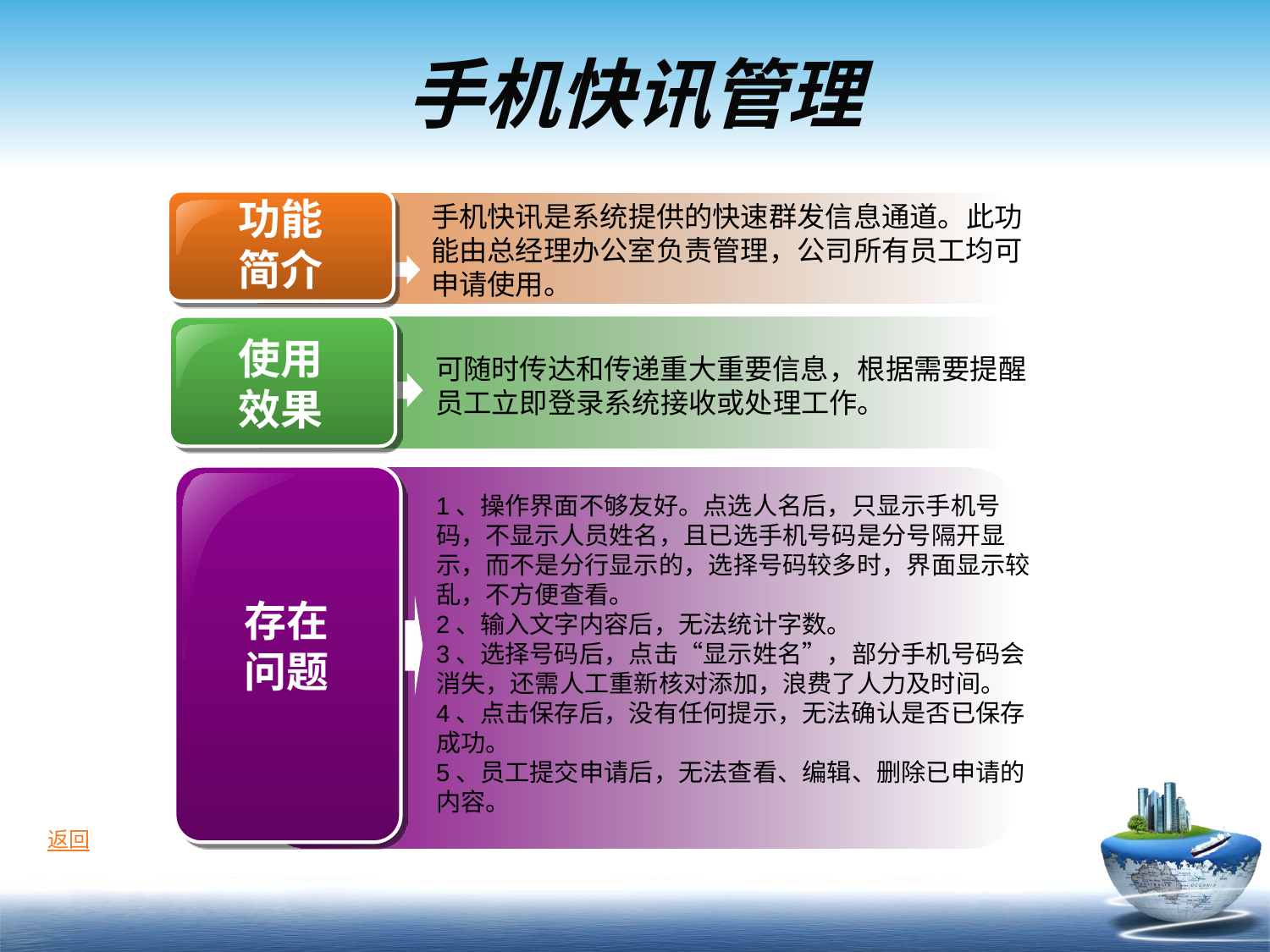

# 手机快讯管理
功能
简介

手机快讯是系统提供的快速群发信息通道。此功能由总经理办公室负责管理，公司所有员工均可申请使用。

使用
效果

可随时传达和传递重大重要信息，根据需要提醒员工立即登录系统接收或处理工作。

存在
问题

1、操作界面不够友好。点选人名后，只显示手机号码，不显示人员姓名，且已选手机号码是分号隔开显示，而不是分行显示的，选择号码较多时，界面显示较乱，不方便查看。
2、输入文字内容后，无法统计字数。
3、选择号码后，点击“显示姓名”，部分手机号码会消失，还需人工重新核对添加，浪费了人力及时间。
4、点击保存后，没有任何提示，无法确认是否已保存成功。
5、员工提交申请后，无法查看、编辑、删除已申请的内容。
返回